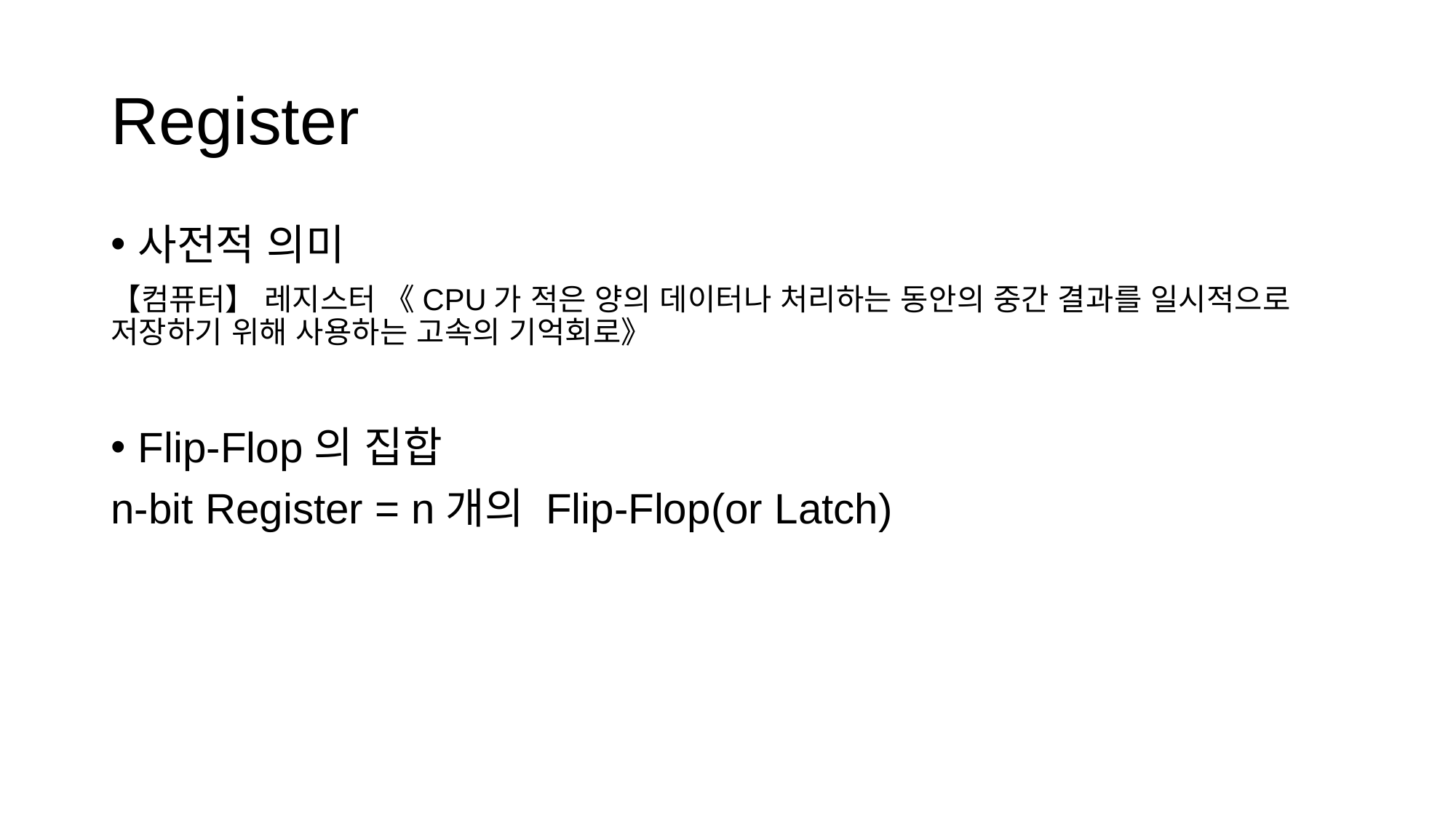

# Register
사전적 의미
【컴퓨터】 레지스터 《CPU가 적은 양의 데이터나 처리하는 동안의 중간 결과를 일시적으로 저장하기 위해 사용하는 고속의 기억회로》

Flip-Flop의 집합
n-bit Register = n개의 Flip-Flop(or Latch)